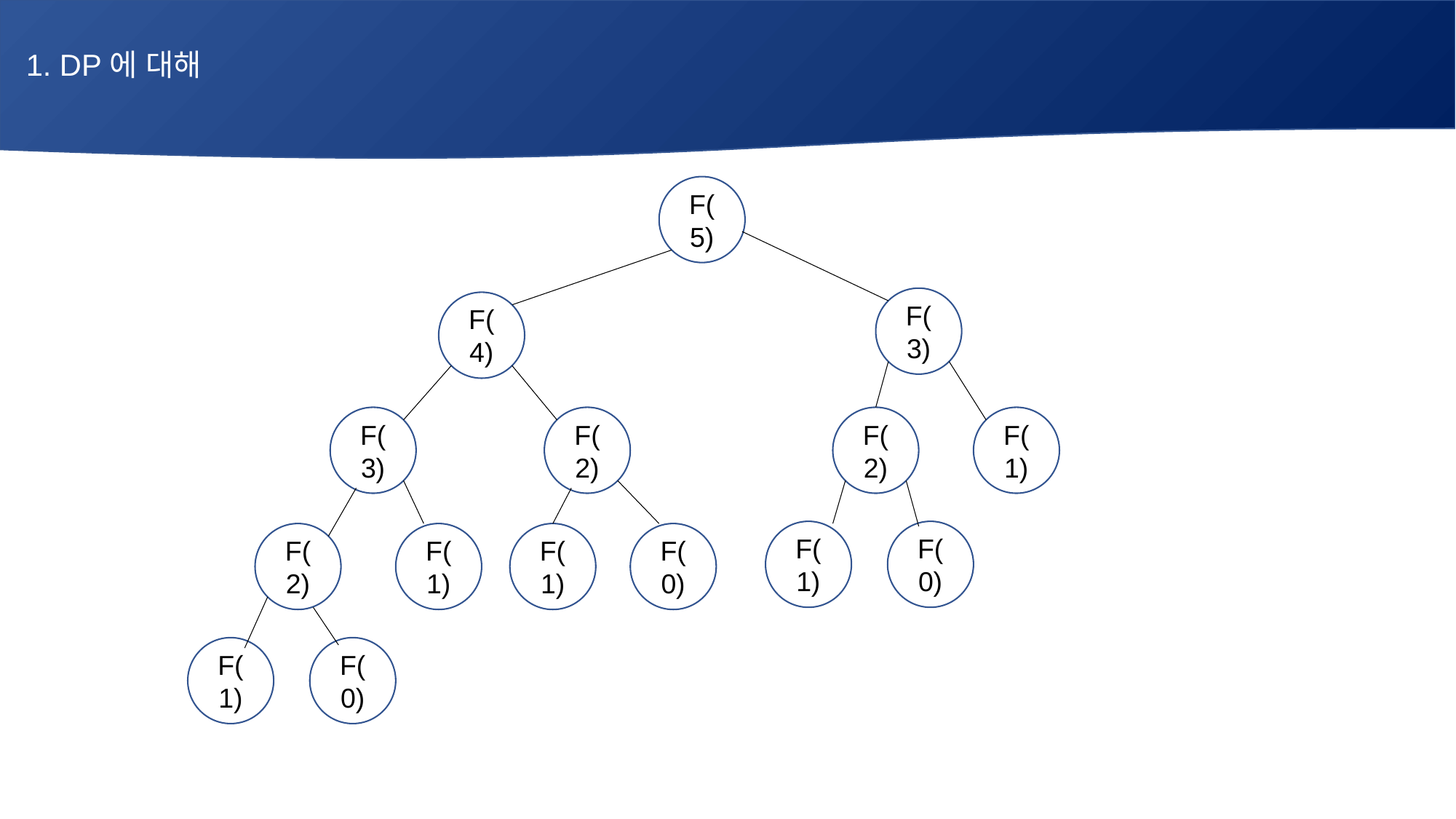

1. DP에 대해
# 매주 1 과제 LV2
F(5)
F(3)
F(4)
F(3)
F(2)
F(2)
F(1)
F(1)
F(0)
F(2)
F(1)
F(1)
F(0)
F(1)
F(0)